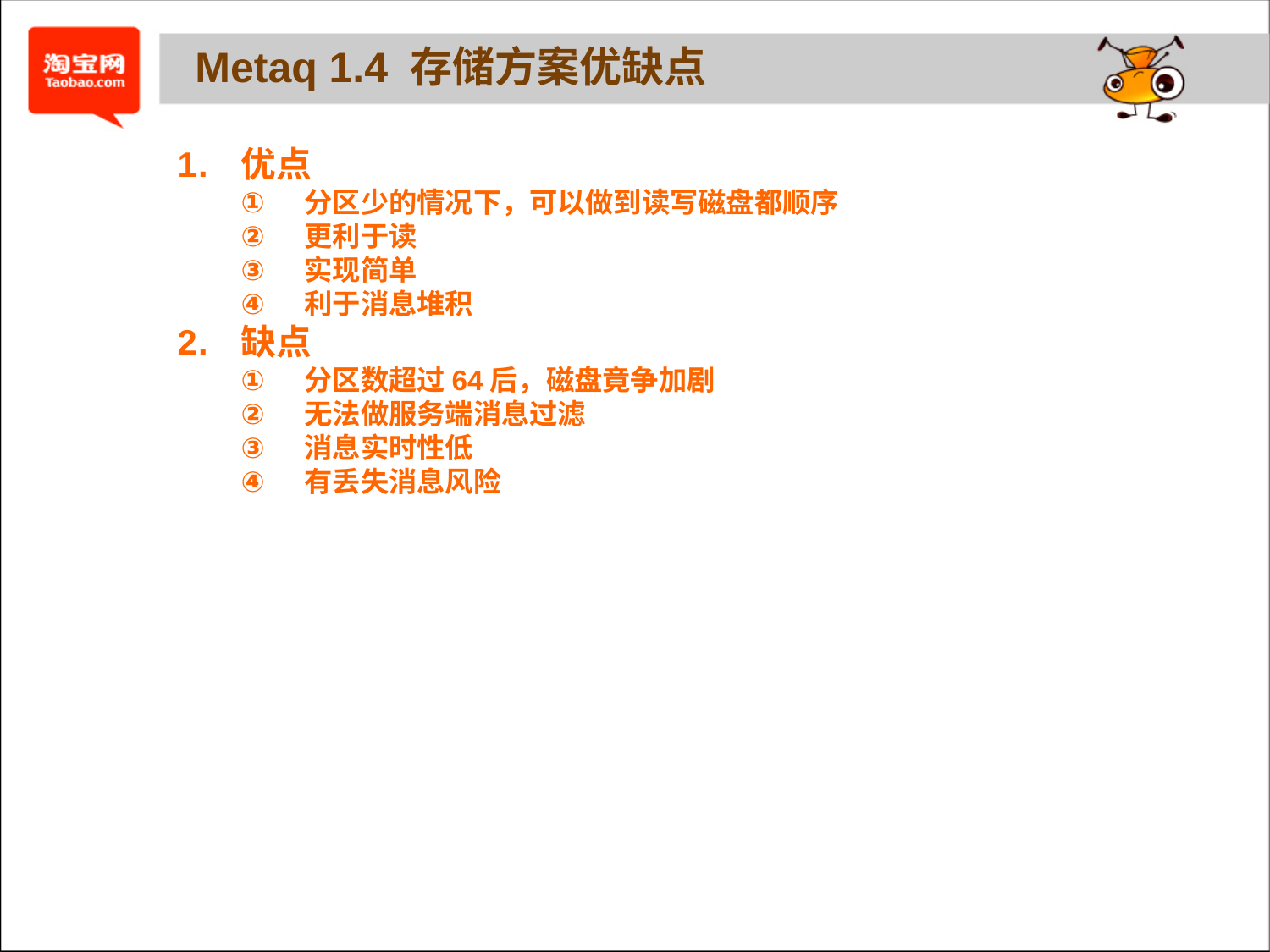

Metaq 1.4 存储方案优缺点
优点
分区少的情况下，可以做到读写磁盘都顺序
更利于读
实现简单
利于消息堆积
缺点
分区数超过64后，磁盘竟争加剧
无法做服务端消息过滤
消息实时性低
有丢失消息风险